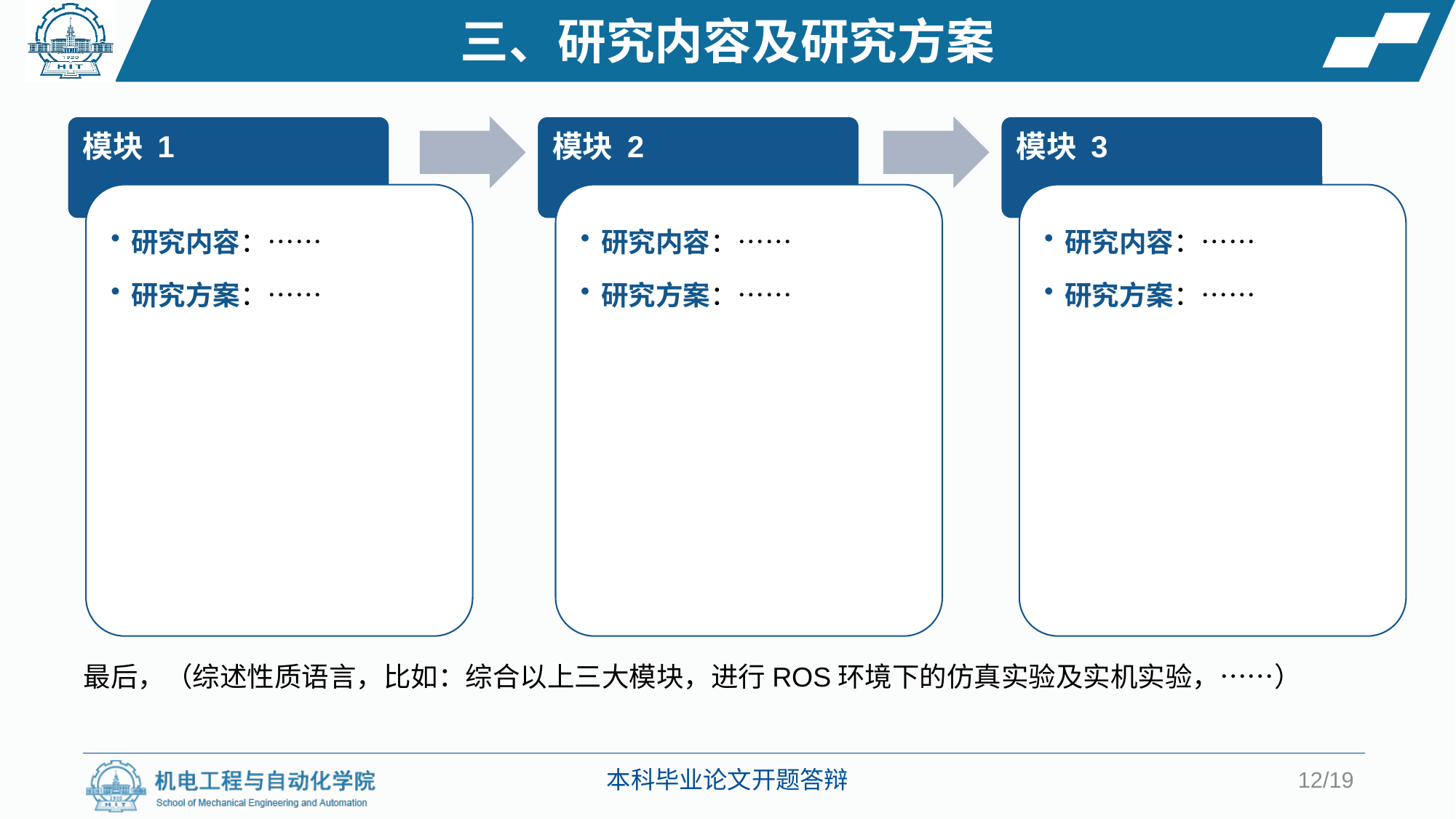

三、研究内容及研究方案

模块 1

模块 2

模块 3

研究内容：……
研究方案：……

研究内容：……
研究方案：……

研究内容：……
研究方案：……
最后，（综述性质语言，比如：综合以上三大模块，进行ROS环境下的仿真实验及实机实验，……）
12/19